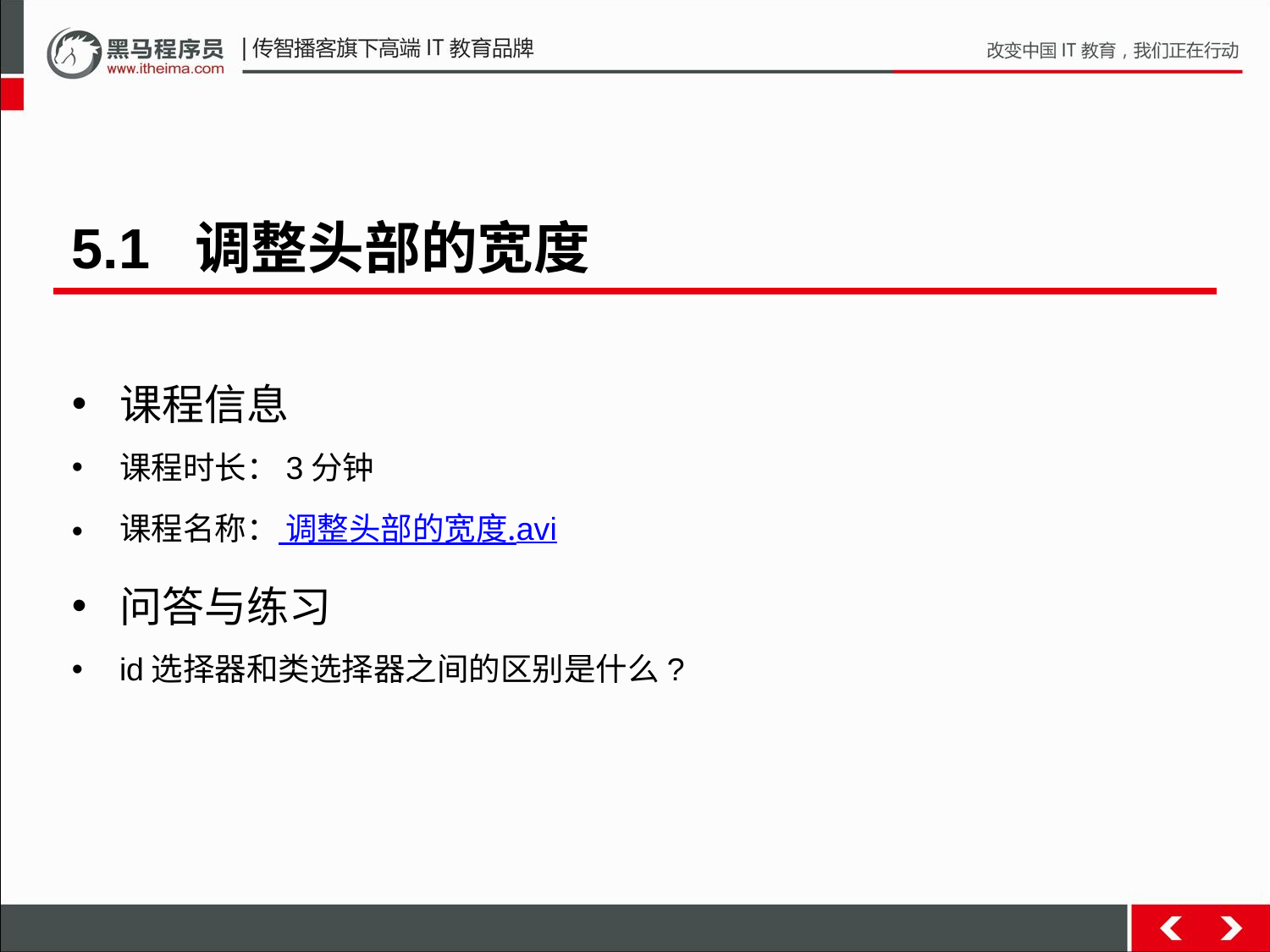

5.1  调整头部的宽度
课程信息
课程时长：3分钟
课程名称： 调整头部的宽度.avi
问答与练习
id选择器和类选择器之间的区别是什么?